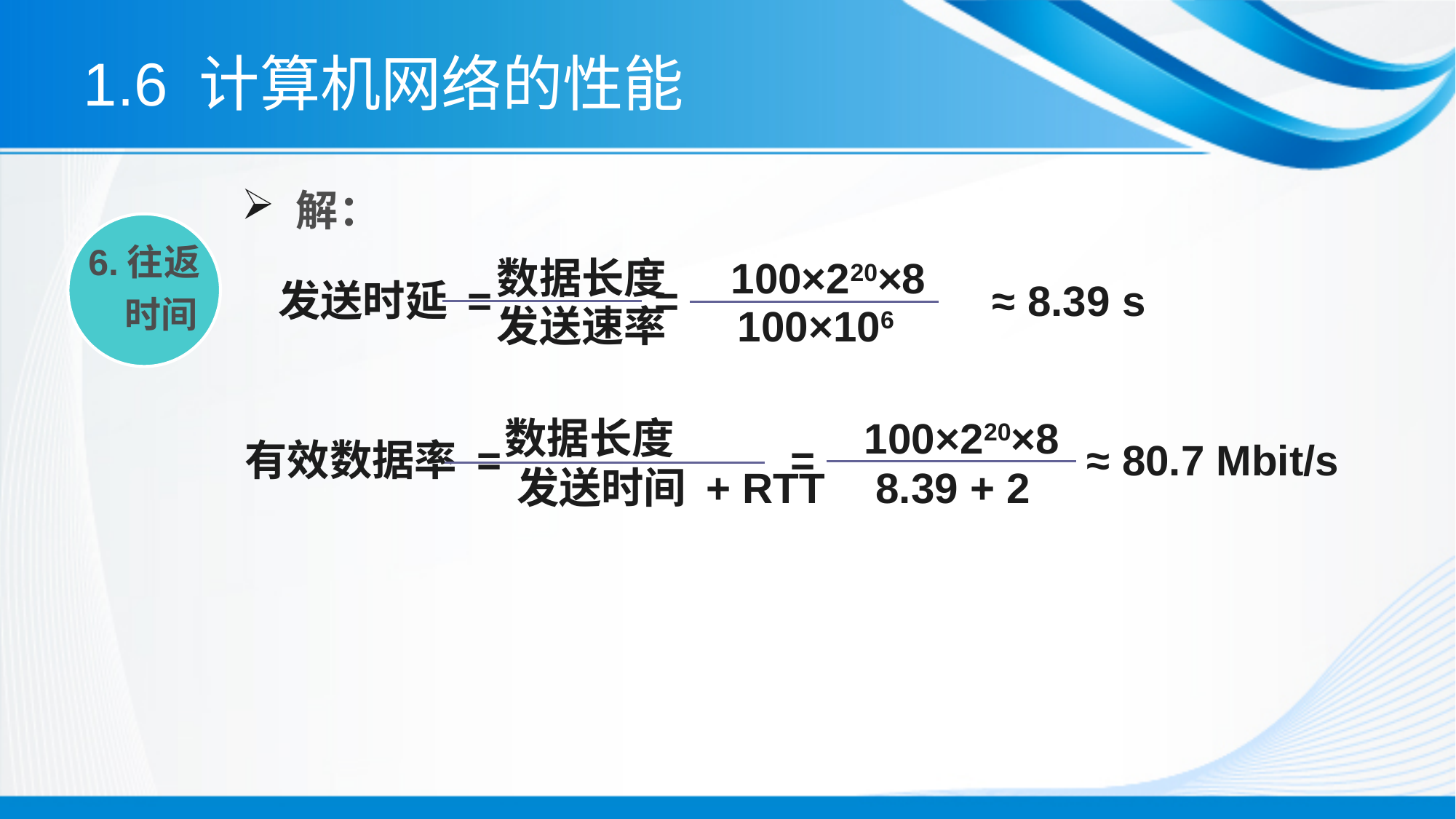

# 1.6 计算机网络的性能
解：

6.往返
   时间
数据长度
100×220×8
发送时延 =
=
≈ 8.39 s
发送速率
100×106
数据长度
100×220×8
有效数据率 =
=
≈ 80.7 Mbit/s
发送时间 + RTT
8.39 + 2